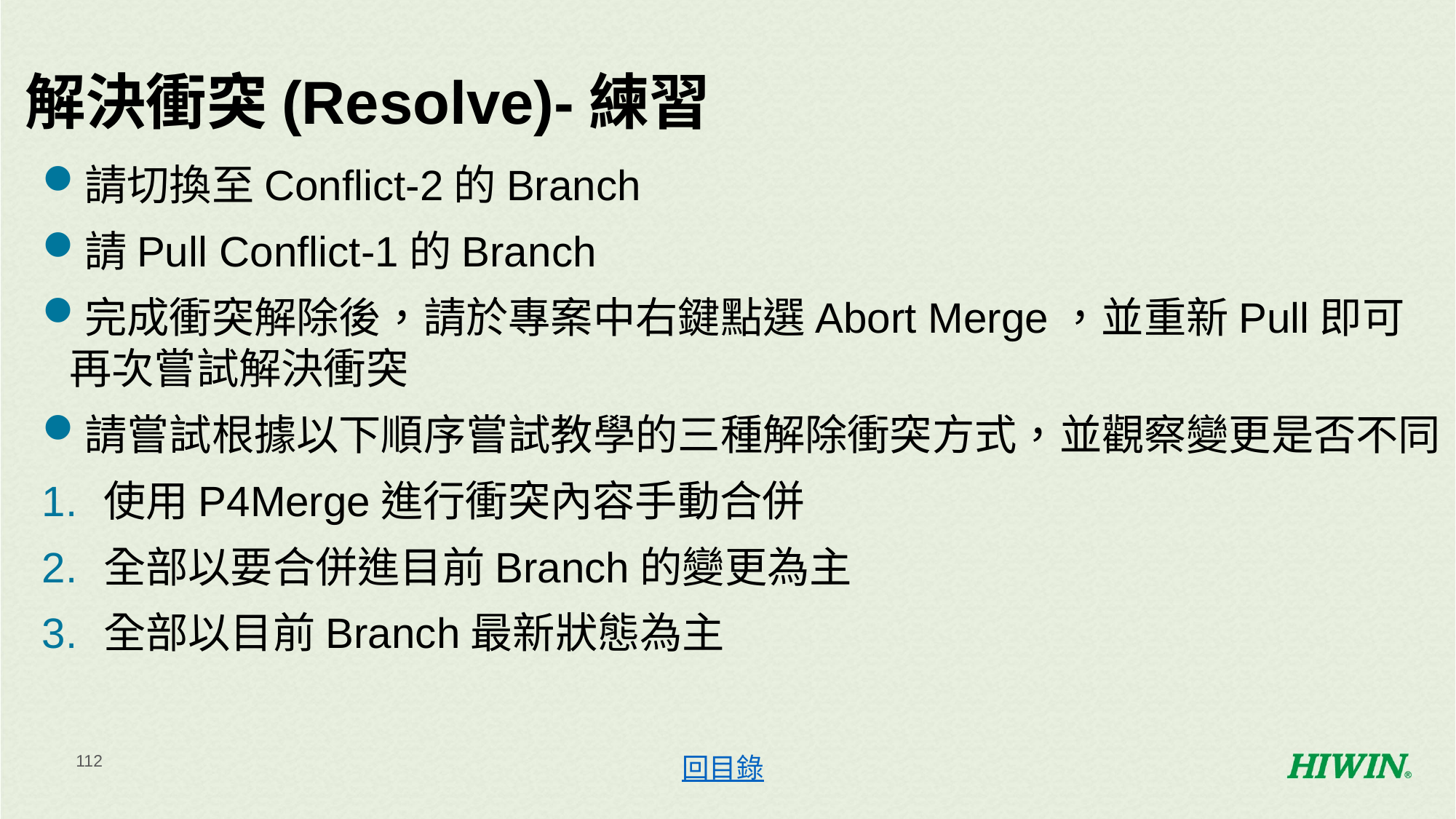

# 解決衝突(Resolve)-練習
請切換至Conflict-2的Branch
請Pull Conflict-1的Branch
完成衝突解除後，請於專案中右鍵點選Abort Merge，並重新Pull即可再次嘗試解決衝突
請嘗試根據以下順序嘗試教學的三種解除衝突方式，並觀察變更是否不同
使用P4Merge進行衝突內容手動合併
全部以要合併進目前Branch的變更為主
全部以目前Branch最新狀態為主
回目錄